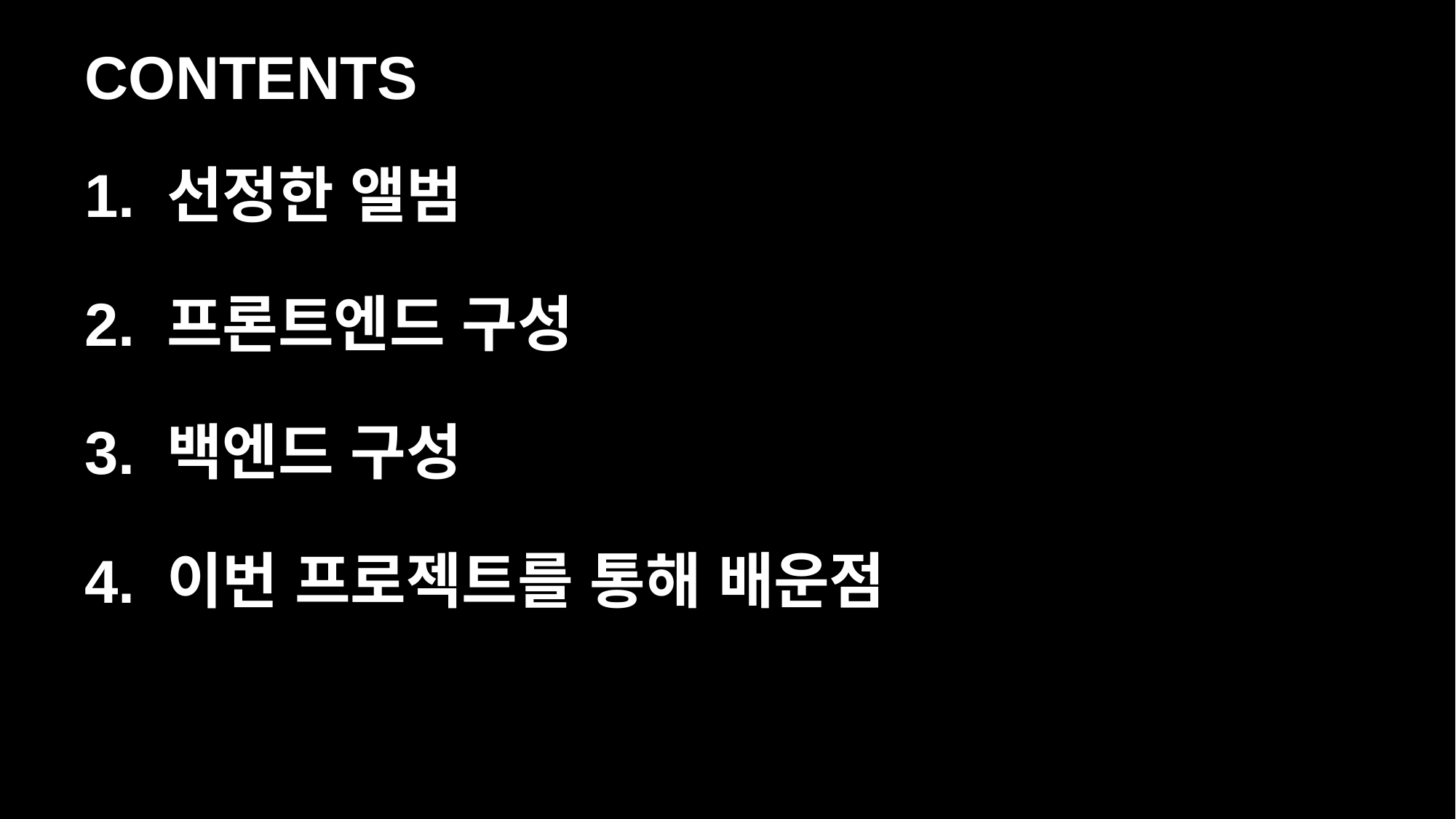

CONTENTS
1. 선정한 앨범
2. 프론트엔드 구성

3. 백엔드 구성
4. 이번 프로젝트를 통해 배운점